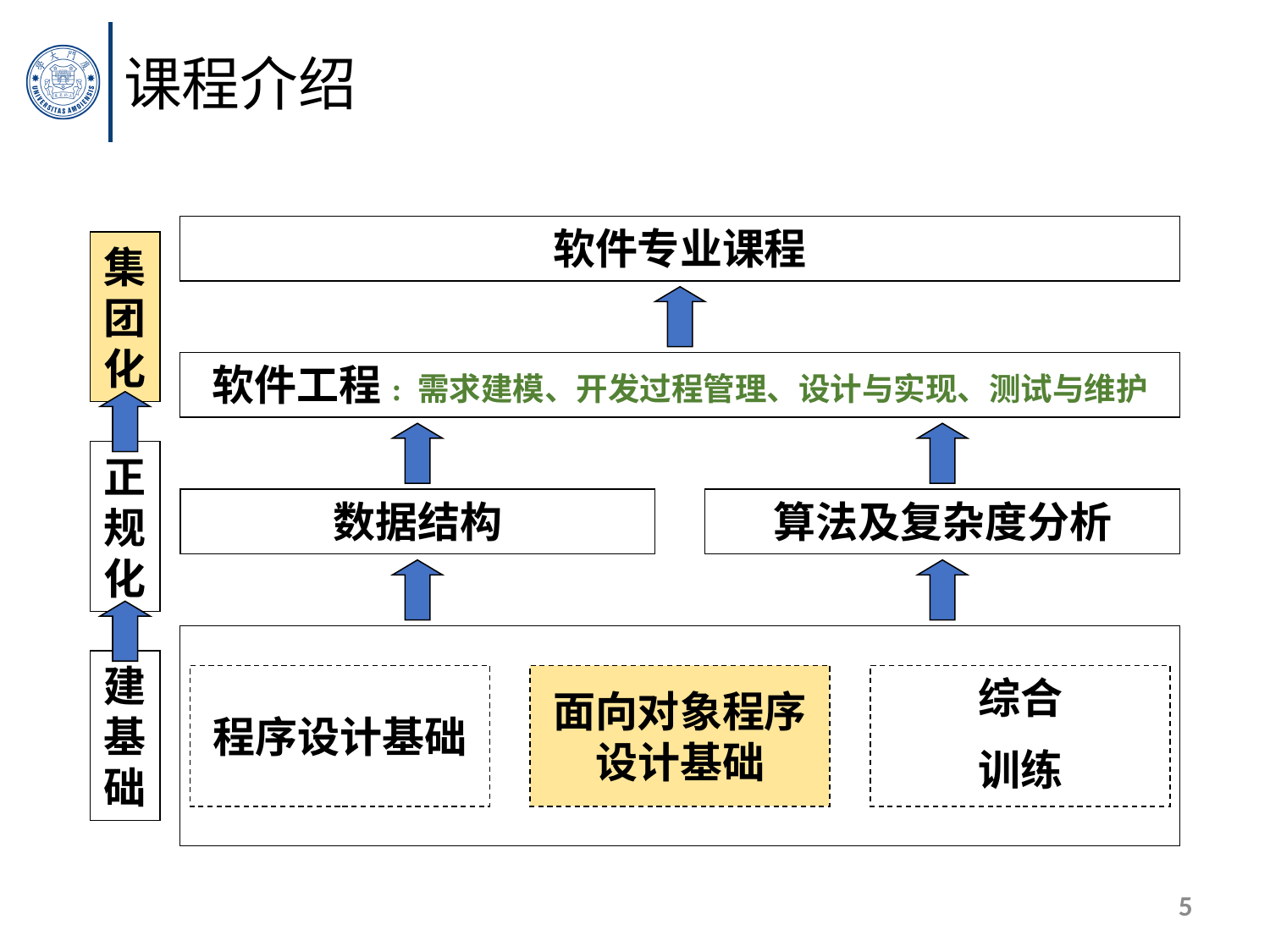

# 课程介绍

软件专业课程
软件工程: 需求建模、开发过程管理、设计与实现、测试与维护

数据结构
算法及复杂度分析

程序设计基础
面向对象程序设计基础
综合
训练
集
团
化

正
规
化

建
基
础
5